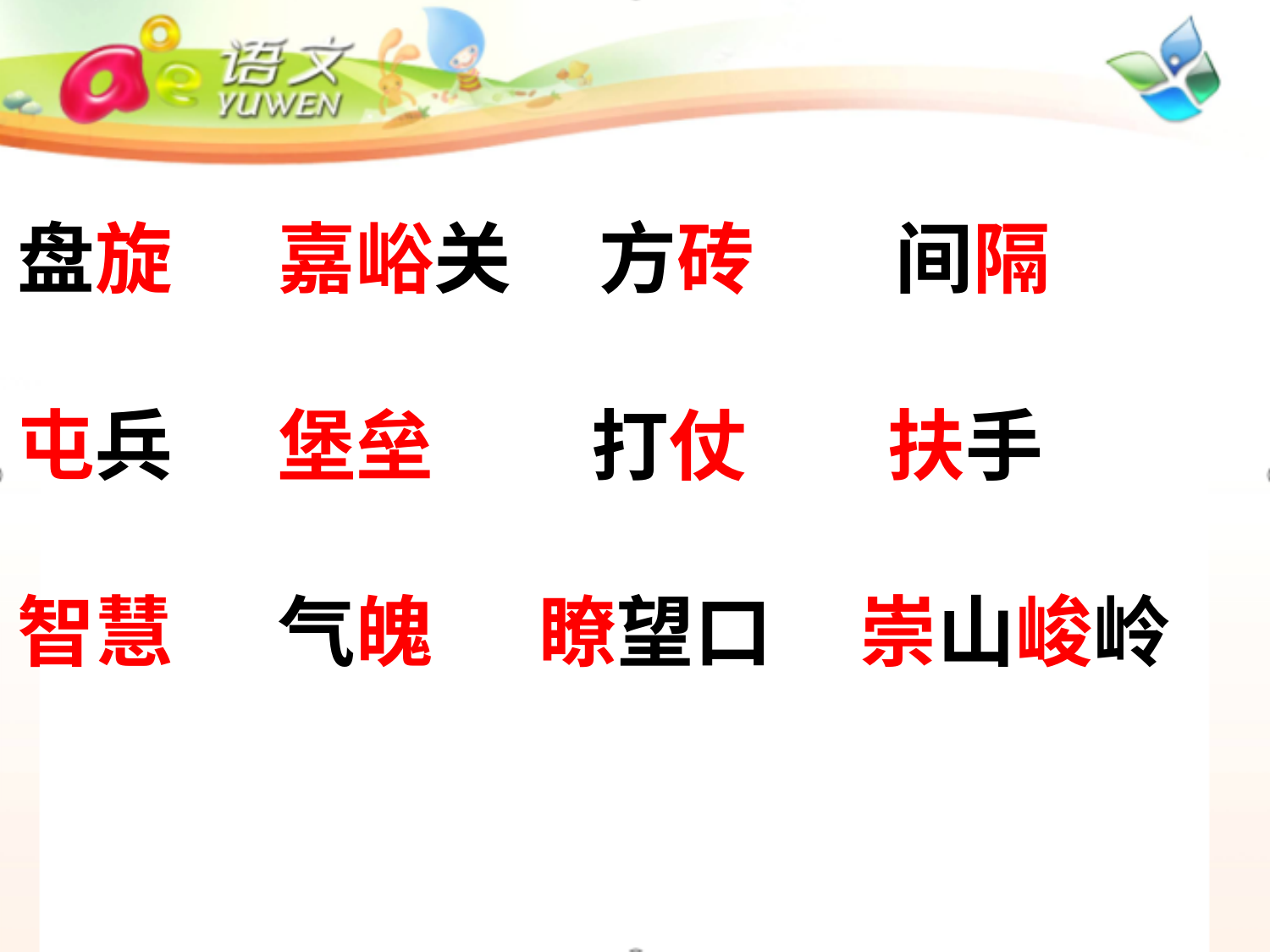

盘旋      嘉峪关     方砖        间隔

屯兵      堡垒         打仗        扶手

智慧      气魄      瞭望口     崇山峻岭